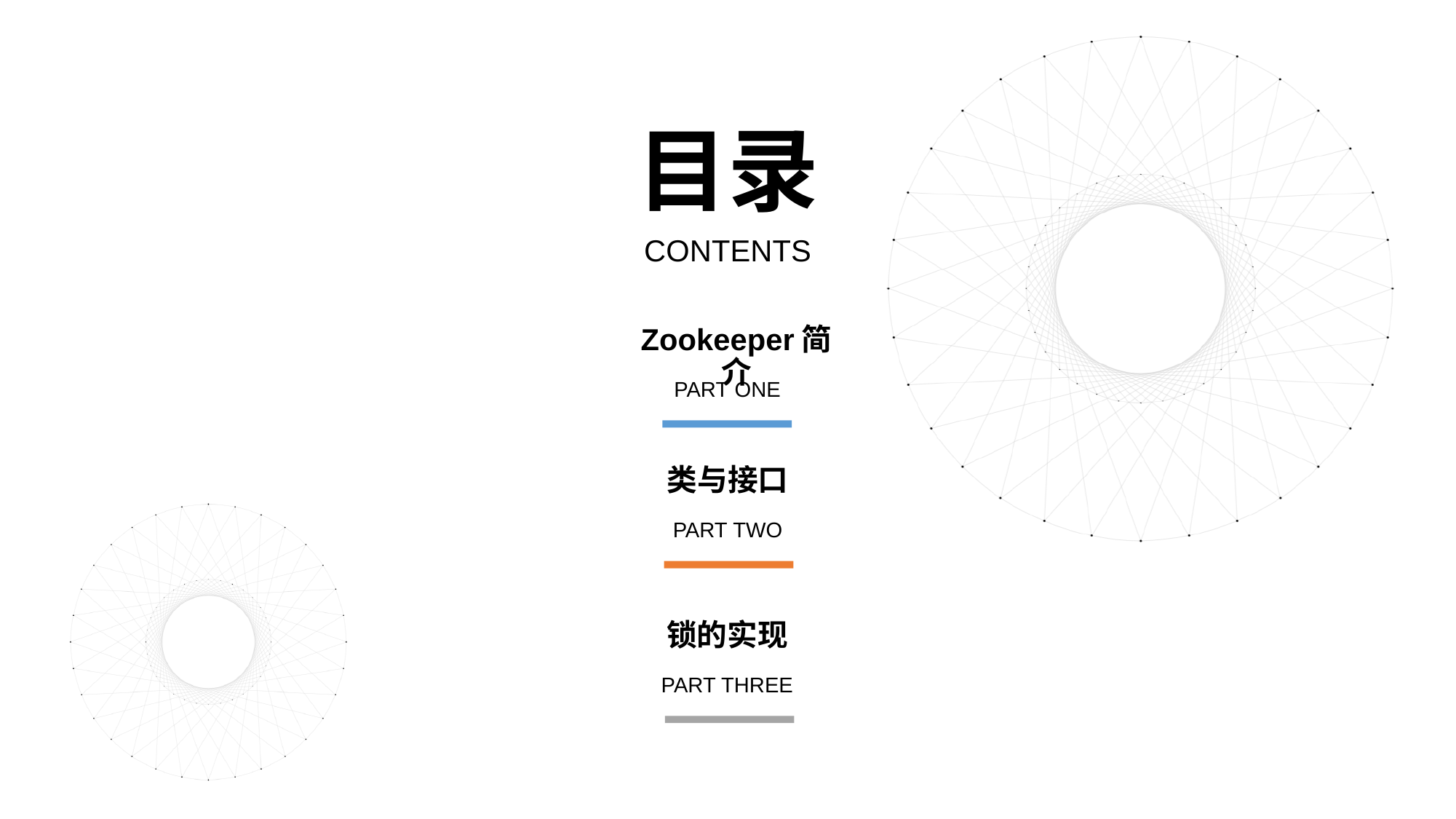

目录
CONTENTS
Zookeeper简介
PART ONE

类与接口
PART TWO

锁的实现
PART THREE